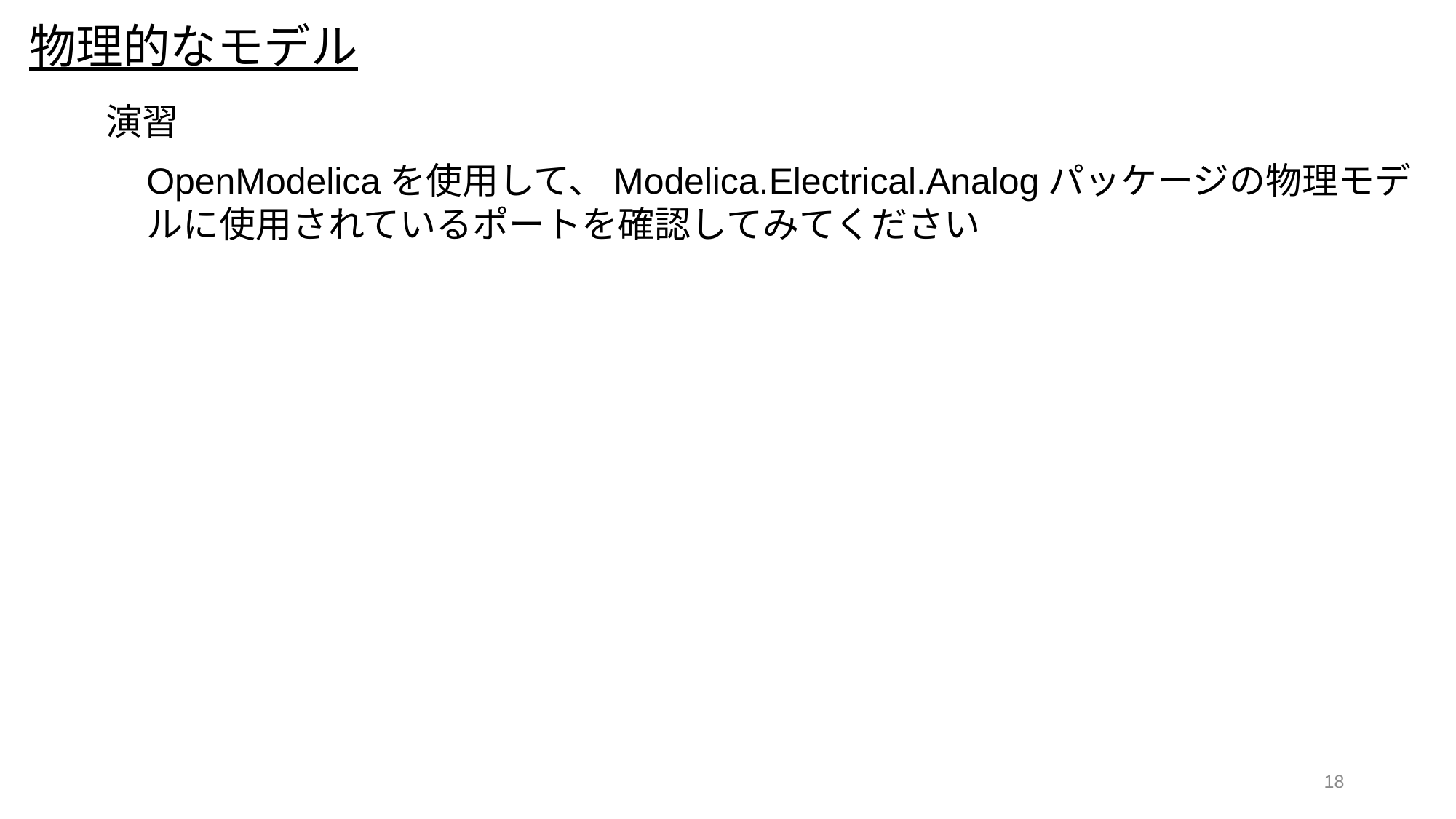

物理的なモデル
演習
OpenModelicaを使用して、Modelica.Electrical.Analogパッケージの物理モデルに使用されているポートを確認してみてください
18